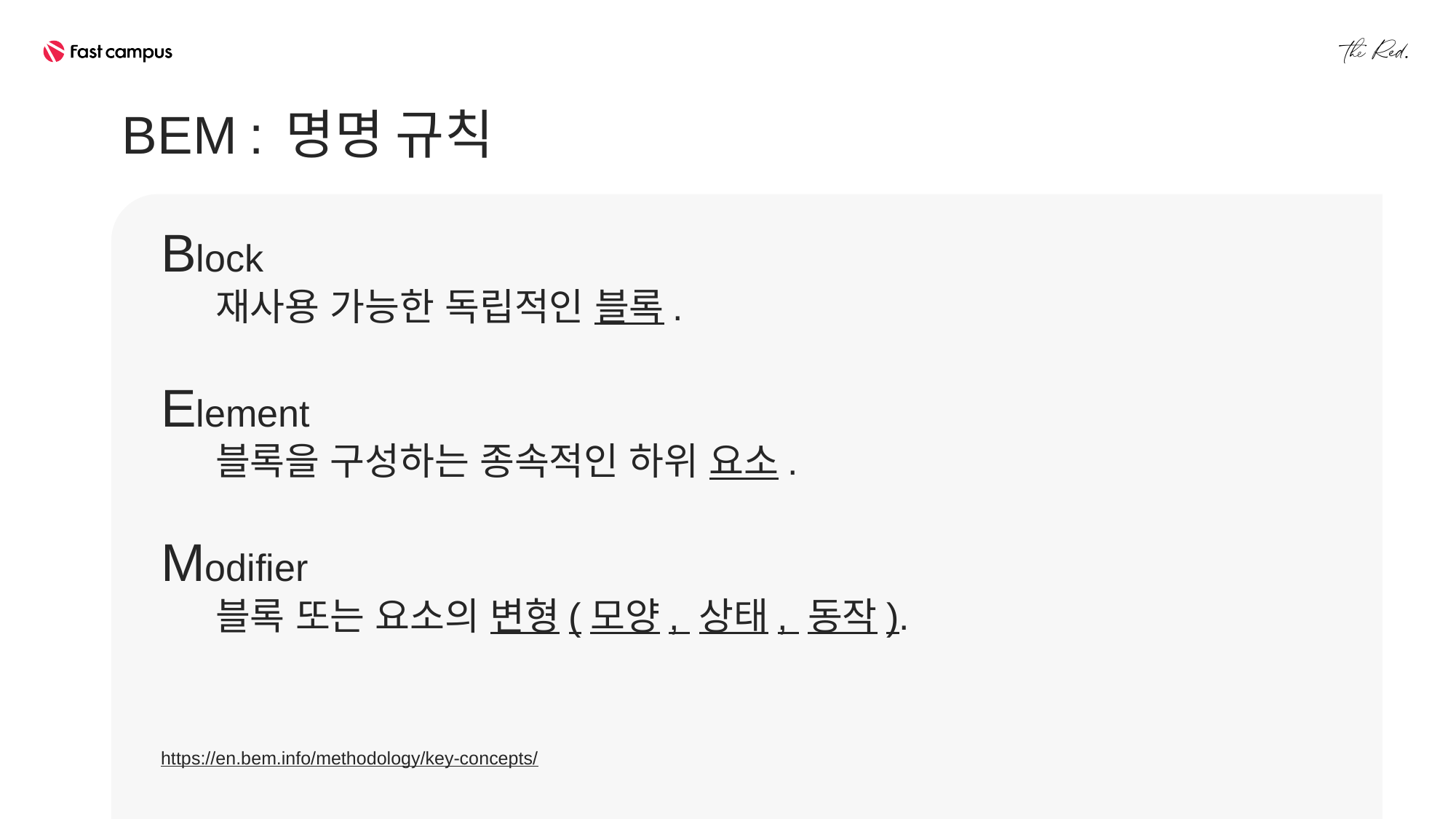

BEM : 명명 규칙
Block
재사용 가능한 독립적인 블록.

Element
블록을 구성하는 종속적인 하위 요소.

Modifier
블록 또는 요소의 변형(모양, 상태, 동작).
https://en.bem.info/methodology/key-concepts/